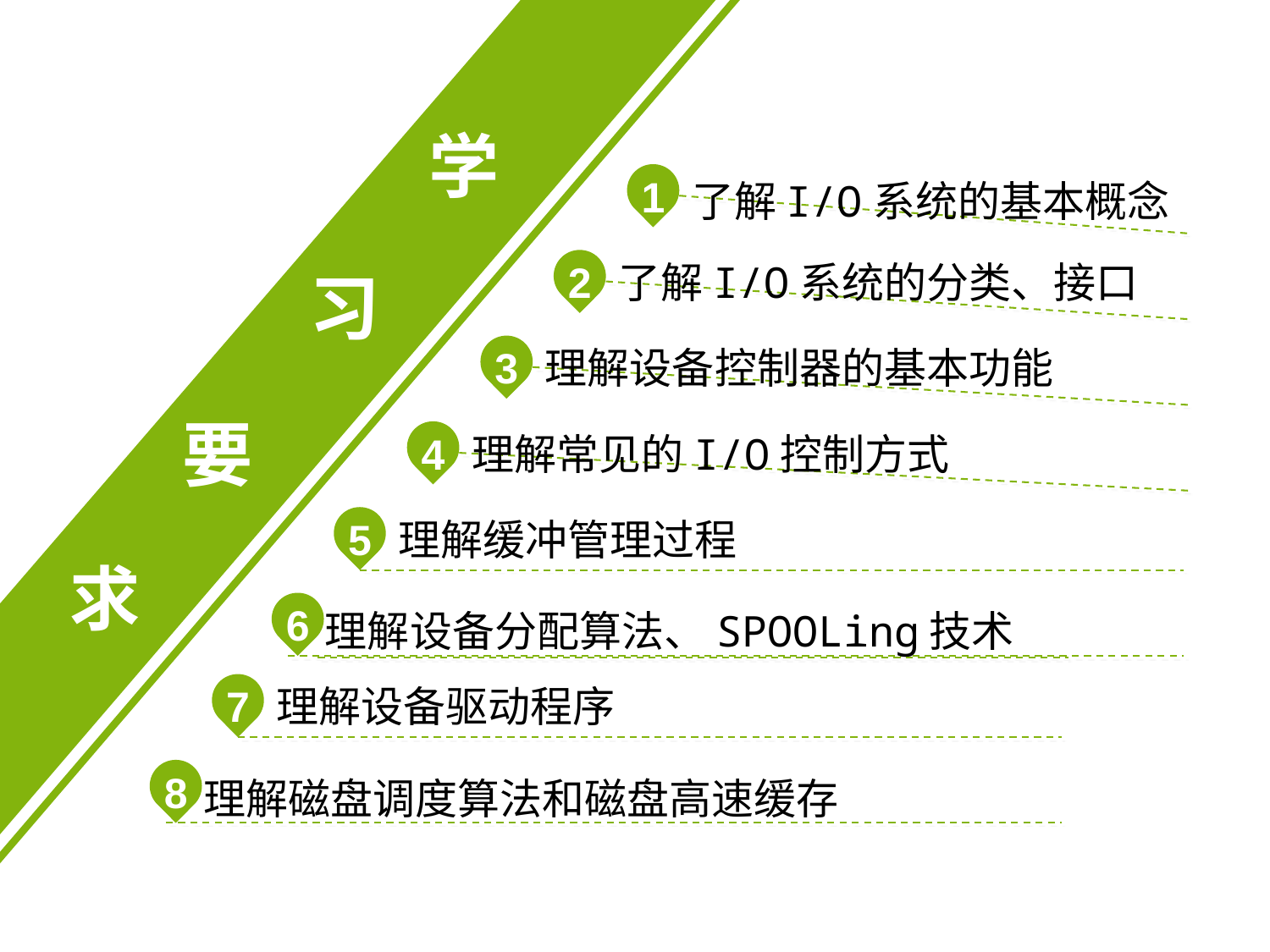

学
1
了解I/O系统的基本概念
2
了解I/O系统的分类、接口
习
3
理解设备控制器的基本功能
要
4
理解常见的I/O控制方式
理解缓冲管理过程
5
求
6
理解设备分配算法、SPOOLing技术
理解设备驱动程序
7
8
理解磁盘调度算法和磁盘高速缓存